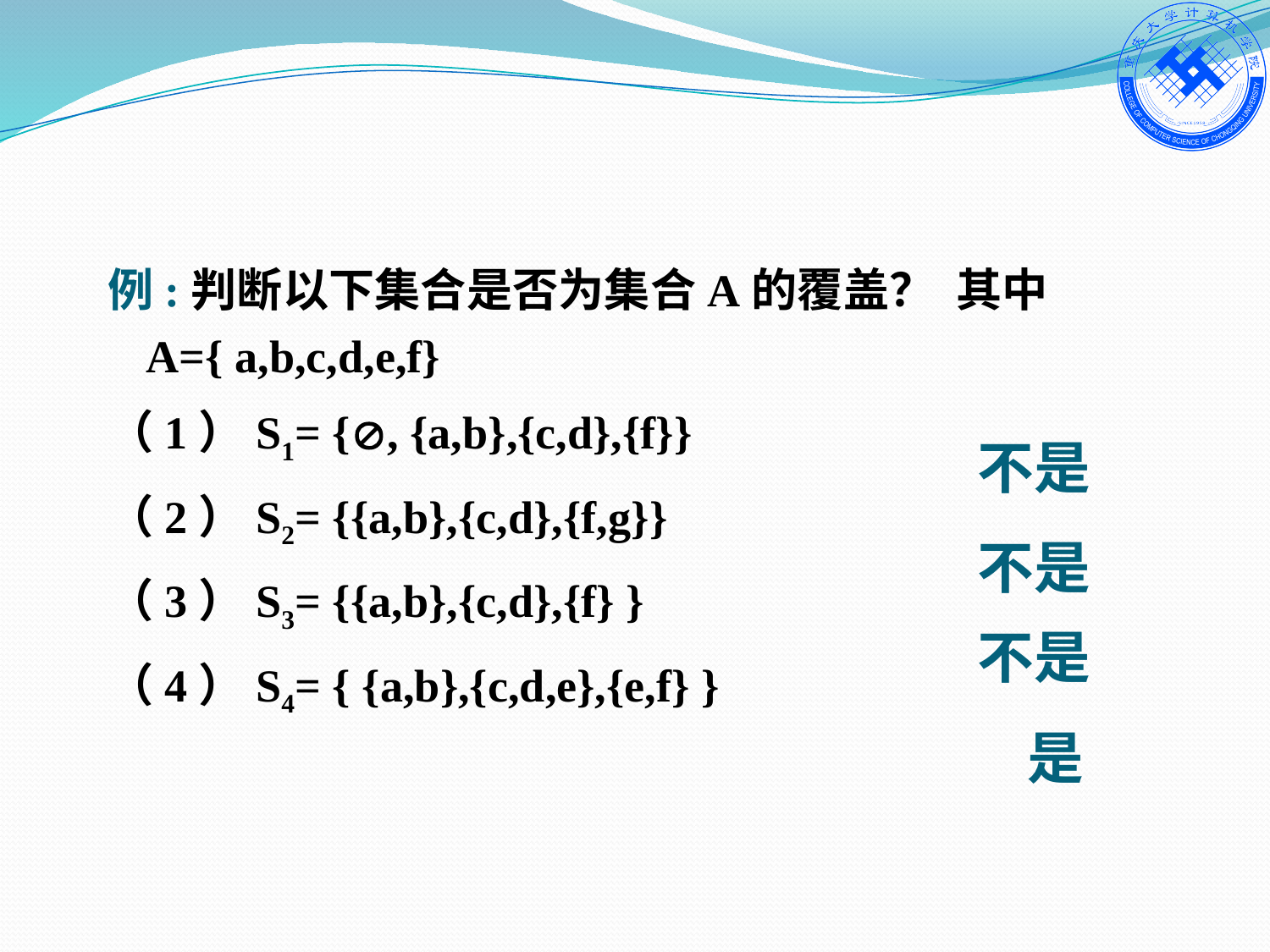

例:判断以下集合是否为集合A的覆盖？  其中A={ a,b,c,d,e,f}
（1）S1= {∅, {a,b},{c,d},{f}}
（2）S2= {{a,b},{c,d},{f,g}}
（3）S3= {{a,b},{c,d},{f} }
（4）S4= { {a,b},{c,d,e},{e,f} }
不是
不是
不是
是